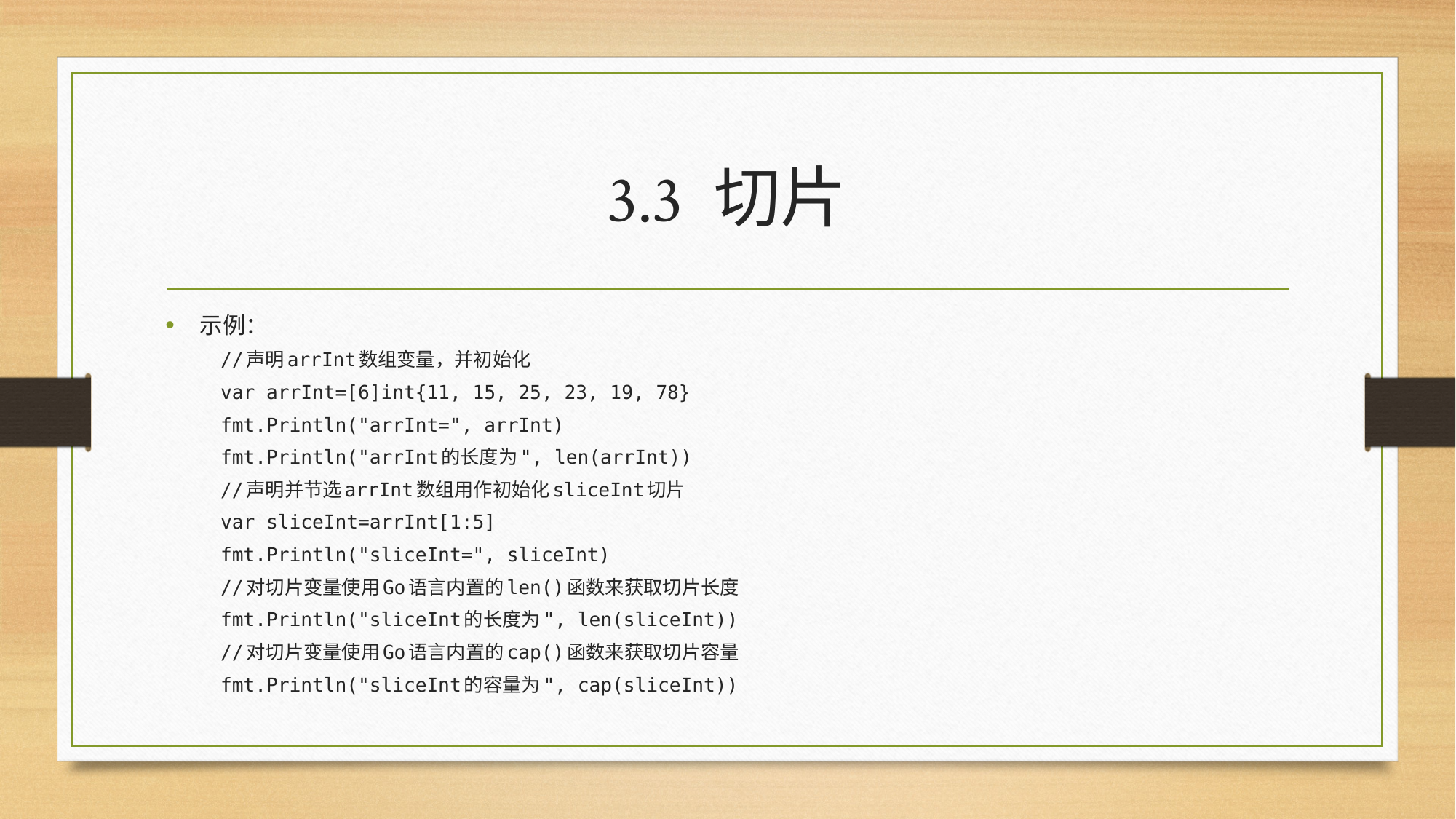

# 3.3 切片
示例：
//声明arrInt数组变量，并初始化
var arrInt=[6]int{11, 15, 25, 23, 19, 78}
fmt.Println("arrInt=", arrInt)
fmt.Println("arrInt的长度为", len(arrInt))
//声明并节选arrInt数组用作初始化sliceInt切片
var sliceInt=arrInt[1:5]
fmt.Println("sliceInt=", sliceInt)
//对切片变量使用Go语言内置的len()函数来获取切片长度
fmt.Println("sliceInt的长度为", len(sliceInt))
//对切片变量使用Go语言内置的cap()函数来获取切片容量
fmt.Println("sliceInt的容量为", cap(sliceInt))